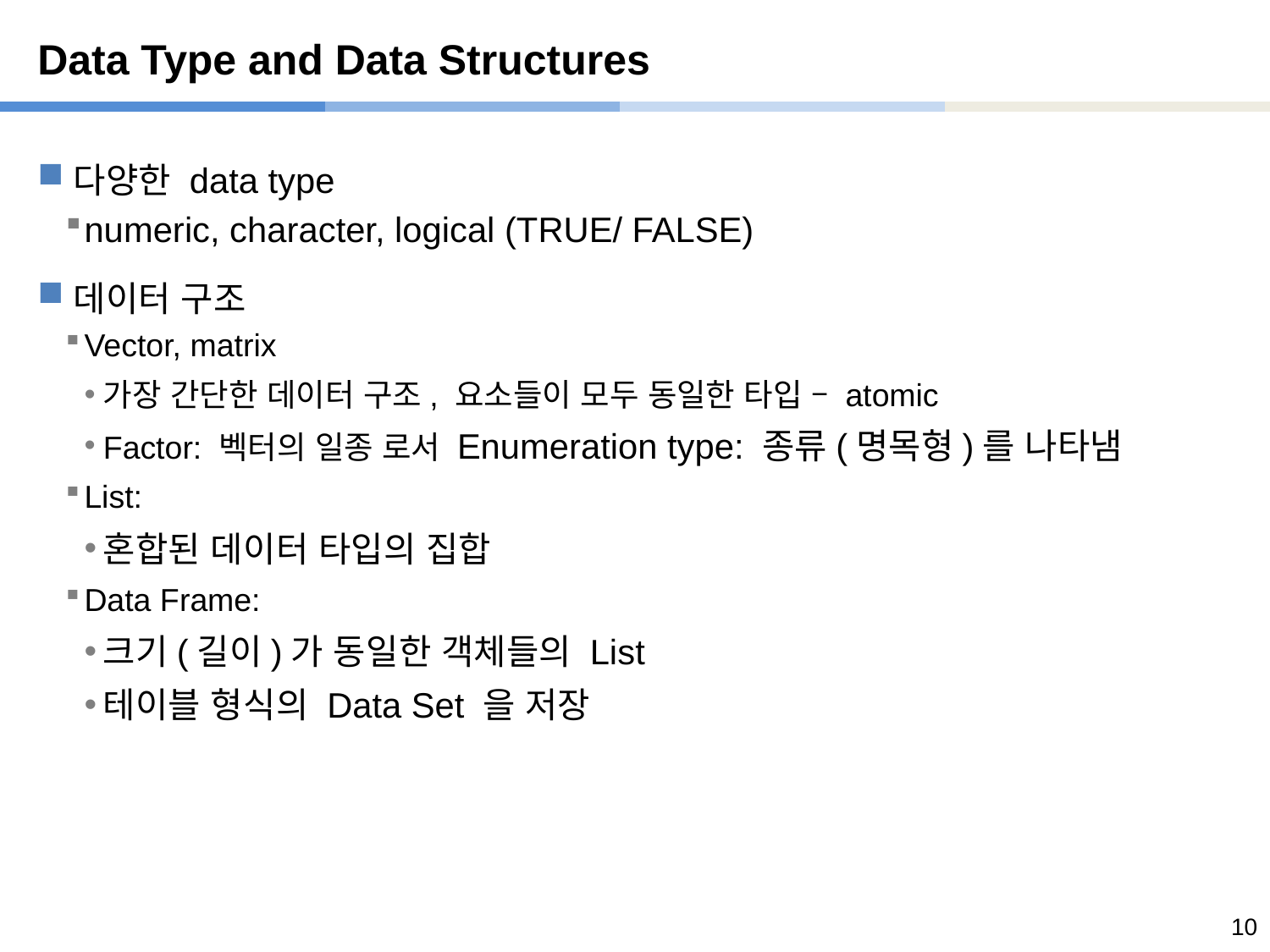

# Data Type and Data Structures
다양한 data type
numeric, character, logical (TRUE/ FALSE)
데이터 구조
Vector, matrix
가장 간단한 데이터 구조, 요소들이 모두 동일한 타입 – atomic
Factor: 벡터의 일종 로서 Enumeration type: 종류(명목형)를 나타냄
List:
혼합된 데이터 타입의 집합
Data Frame:
크기(길이)가 동일한 객체들의 List
테이블 형식의 Data Set 을 저장